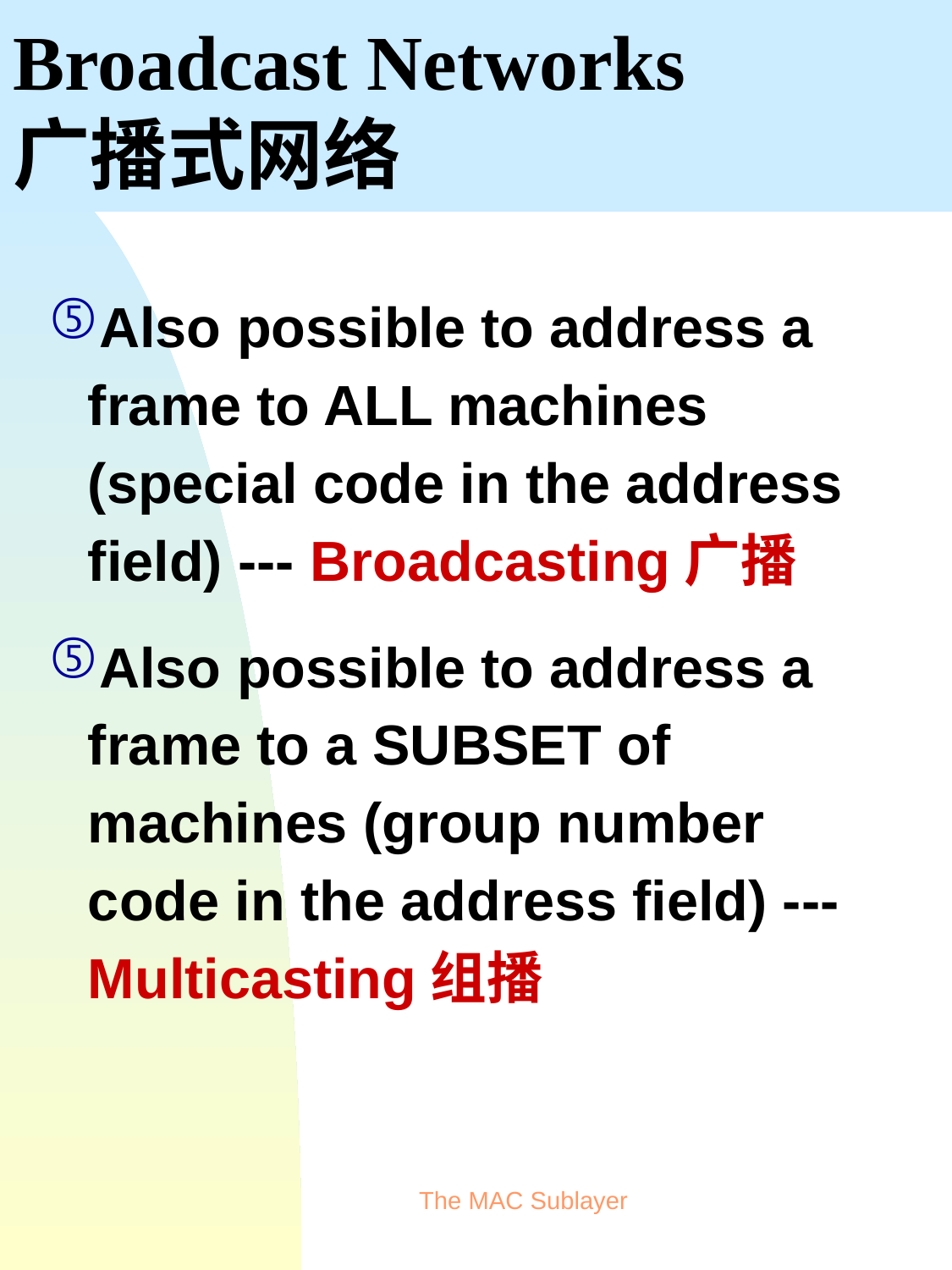

# Broadcast Networks 广播式网络
Also possible to address a frame to ALL machines (special code in the address field) --- Broadcasting广播
Also possible to address a frame to a SUBSET of machines (group number code in the address field) ---Multicasting组播

The MAC Sublayer
4